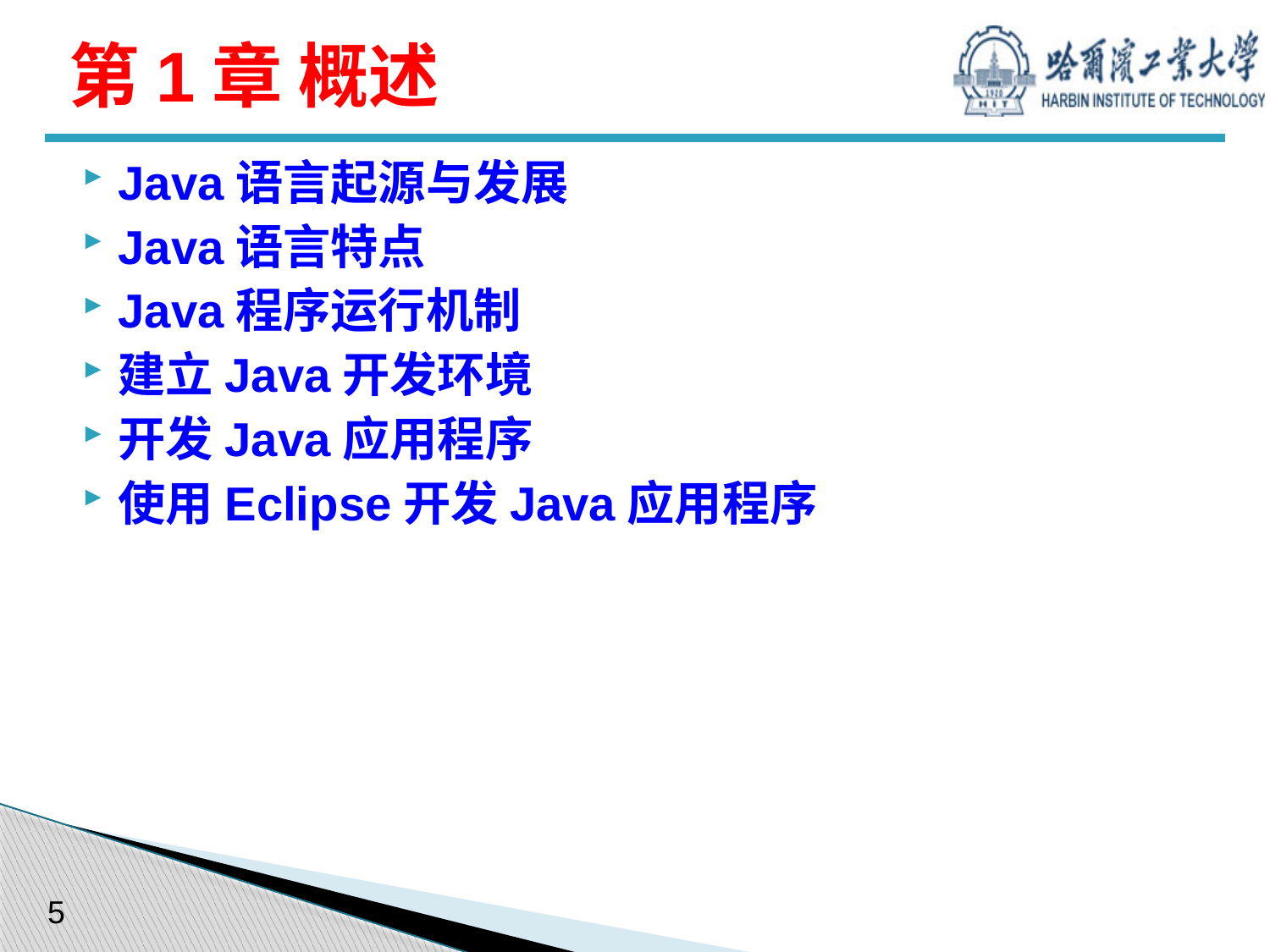

# 第1章 概述
Java语言起源与发展
Java语言特点
Java程序运行机制
建立Java开发环境
开发Java应用程序
使用Eclipse开发Java应用程序